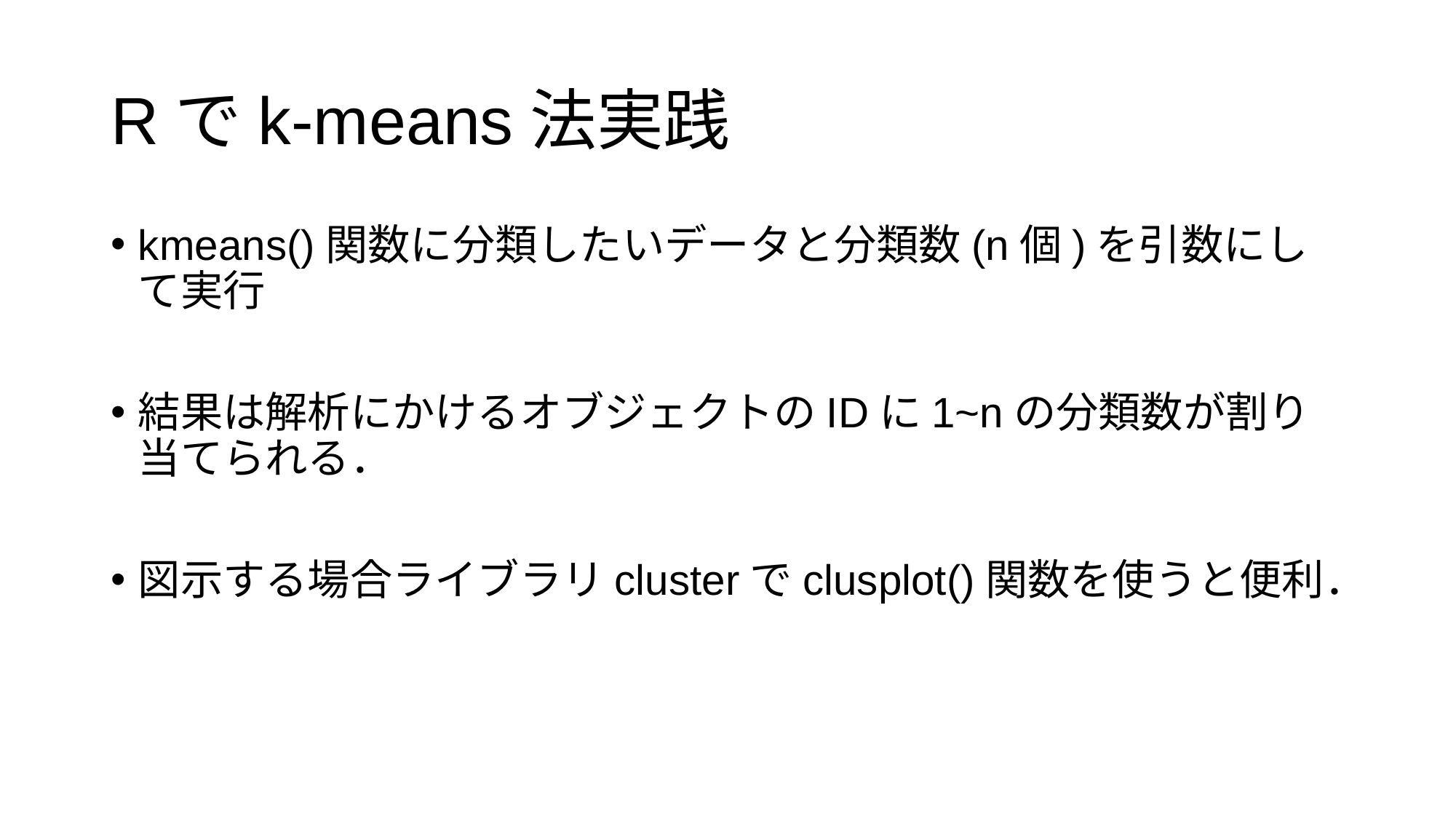

# Rでk-means法実践
kmeans()関数に分類したいデータと分類数(n個)を引数にして実行

結果は解析にかけるオブジェクトのIDに1~nの分類数が割り当てられる．

図示する場合ライブラリclusterでclusplot()関数を使うと便利．